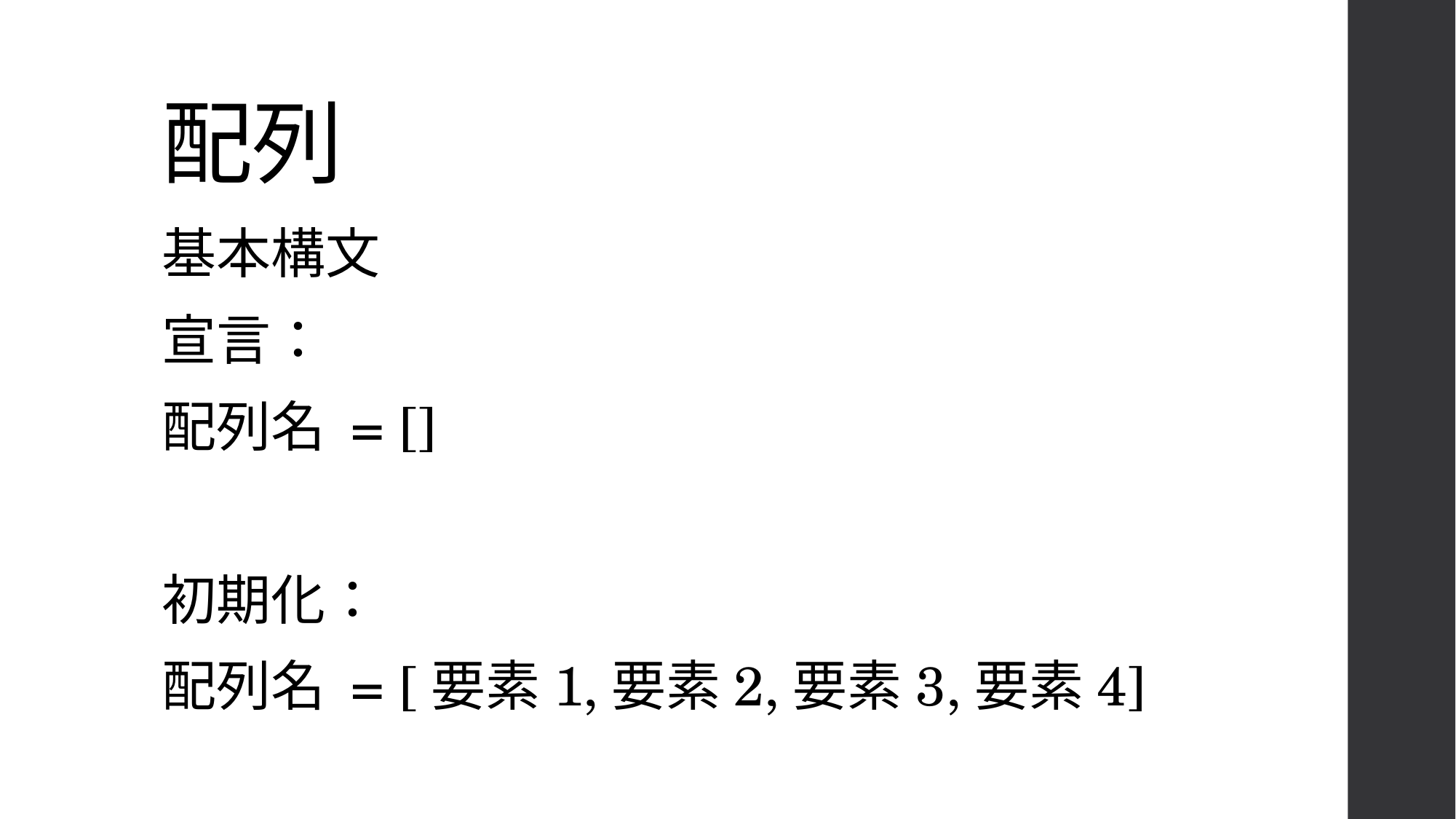

# 配列
基本構文
宣言：
配列名 = []

初期化：
配列名 = [要素1,要素2,要素3,要素4]